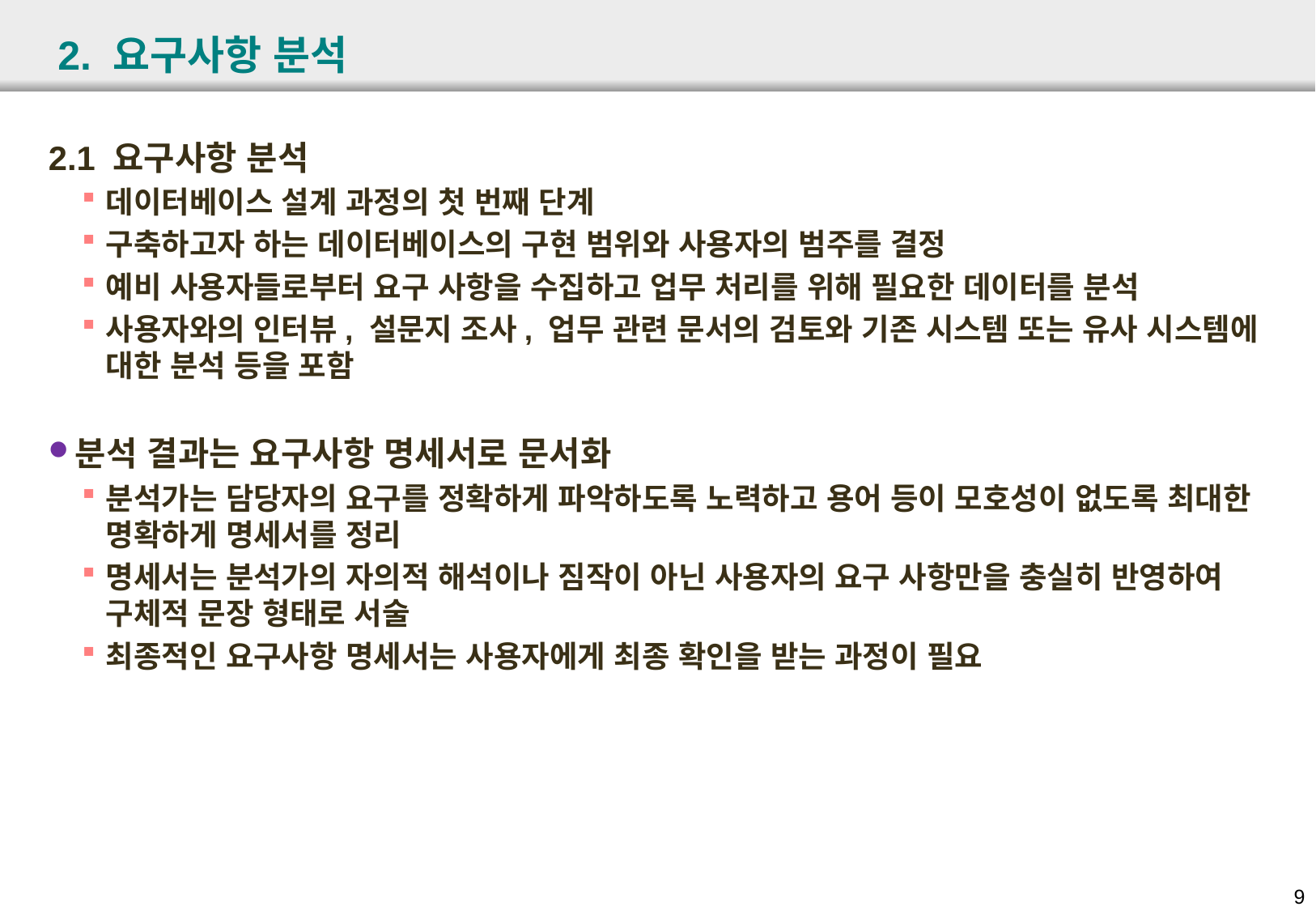

# 2. 요구사항 분석
2.1 요구사항 분석
데이터베이스 설계 과정의 첫 번째 단계
구축하고자 하는 데이터베이스의 구현 범위와 사용자의 범주를 결정
예비 사용자들로부터 요구 사항을 수집하고 업무 처리를 위해 필요한 데이터를 분석
사용자와의 인터뷰, 설문지 조사, 업무 관련 문서의 검토와 기존 시스템 또는 유사 시스템에 대한 분석 등을 포함

분석 결과는 요구사항 명세서로 문서화
분석가는 담당자의 요구를 정확하게 파악하도록 노력하고 용어 등이 모호성이 없도록 최대한 명확하게 명세서를 정리
명세서는 분석가의 자의적 해석이나 짐작이 아닌 사용자의 요구 사항만을 충실히 반영하여 구체적 문장 형태로 서술
최종적인 요구사항 명세서는 사용자에게 최종 확인을 받는 과정이 필요